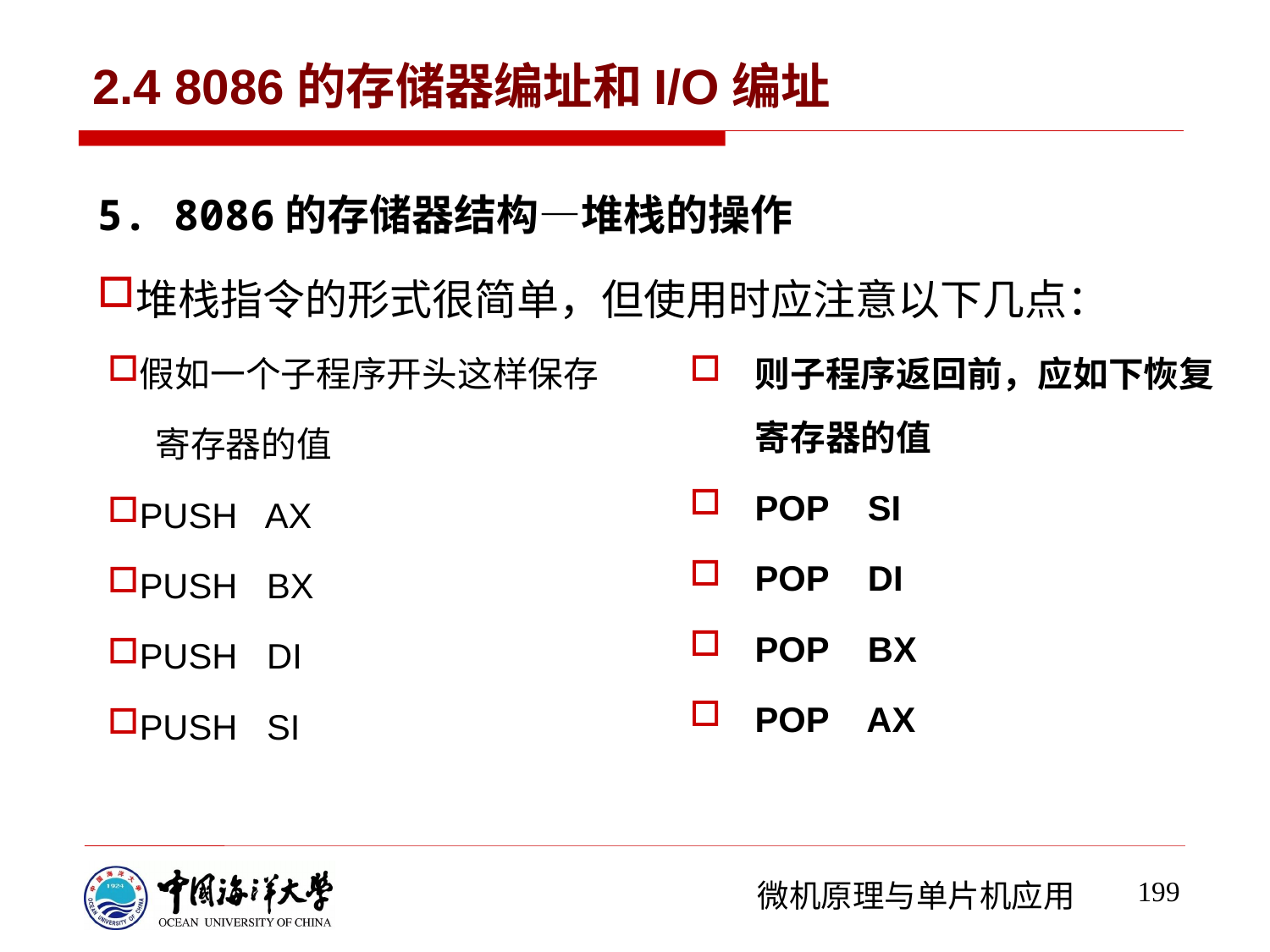

# 2.4 8086的存储器编址和I/O编址
5. 8086的存储器结构—堆栈的操作
堆栈指令的形式很简单，但使用时应注意以下几点：

假如一个子程序开头这样保存
     寄存器的值
PUSH   AX
PUSH   BX
PUSH   DI
PUSH   SI

则子程序返回前，应如下恢复寄存器的值
POP    SI
POP    DI
POP    BX
POP    AX
199